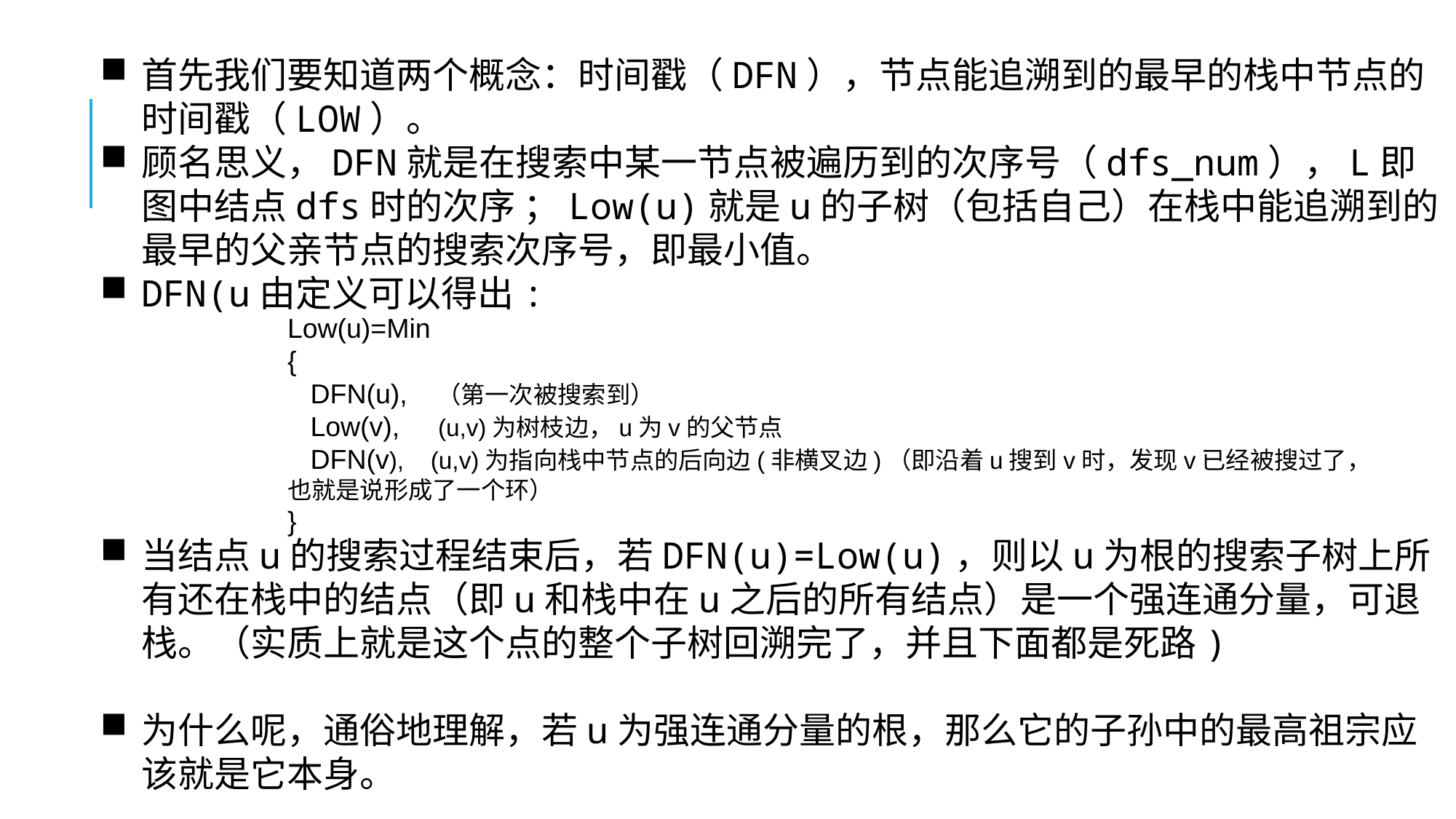

首先我们要知道两个概念：时间戳（DFN），节点能追溯到的最早的栈中节点的时间戳（LOW）。
顾名思义，DFN就是在搜索中某一节点被遍历到的次序号（dfs_num），L即图中结点dfs时的次序 ；Low(u)就是u的子树（包括自己）在栈中能追溯到的最早的父亲节点的搜索次序号，即最小值。
DFN(u由定义可以得出:

当结点u的搜索过程结束后，若DFN(u)=Low(u)，则以u为根的搜索子树上所有还在栈中的结点（即u和栈中在u之后的所有结点）是一个强连通分量，可退栈。（实质上就是这个点的整个子树回溯完了，并且下面都是死路)

为什么呢，通俗地理解，若u为强连通分量的根，那么它的子孙中的最高祖宗应该就是它本身。

Low(u)=Min
{
   DFN(u),   （第一次被搜索到）
   Low(v),     (u,v)为树枝边，u为v的父节点
   DFN(v),    (u,v)为指向栈中节点的后向边(非横叉边)（即沿着u搜到v时，发现v已经被搜过了，也就是说形成了一个环）
}